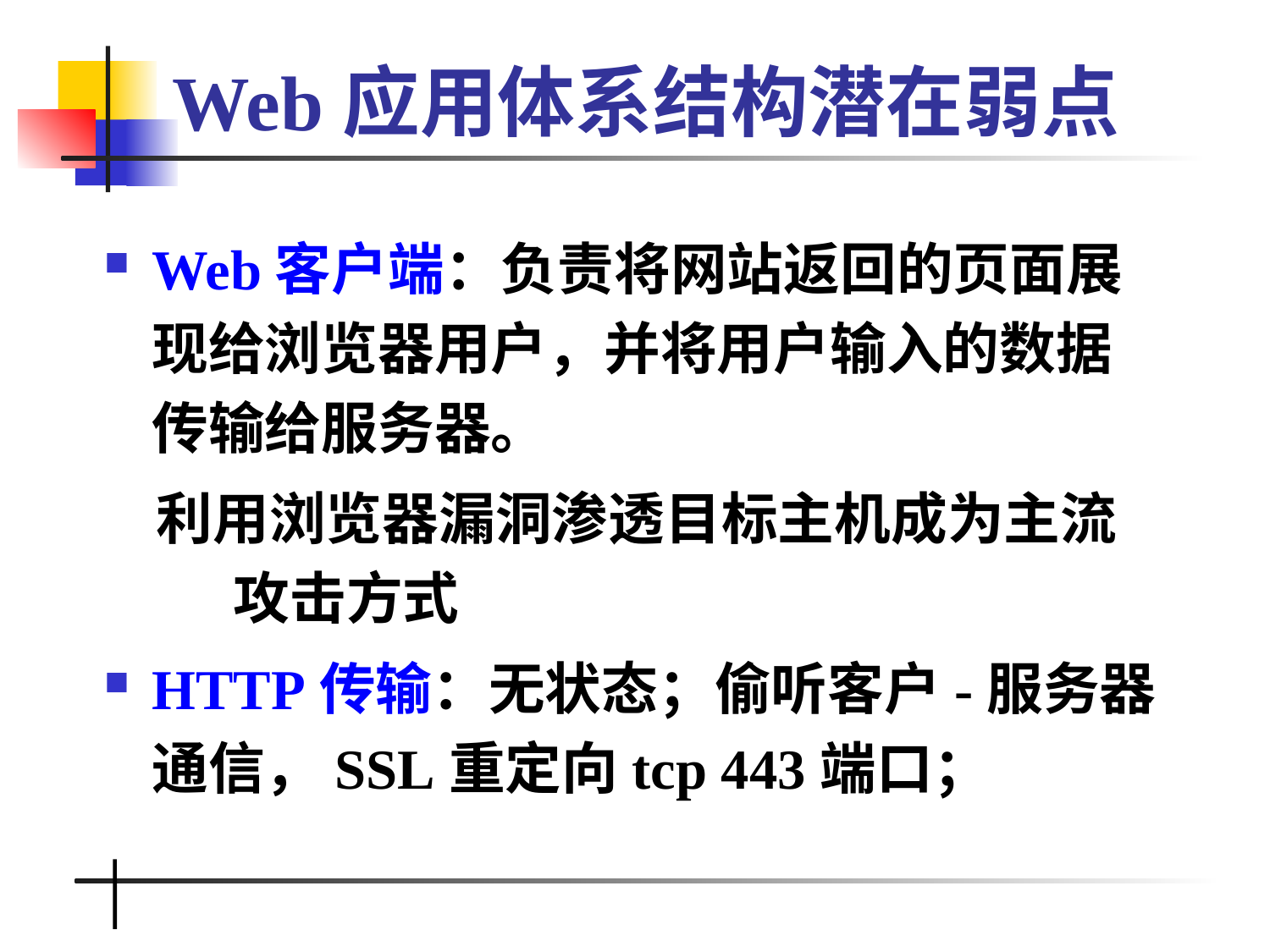

# Web应用体系结构潜在弱点
Web客户端：负责将网站返回的页面展现给浏览器用户，并将用户输入的数据传输给服务器。
   利用浏览器漏洞渗透目标主机成为主流              攻击方式
HTTP传输：无状态；偷听客户-服务器通信，SSL重定向tcp 443端口；